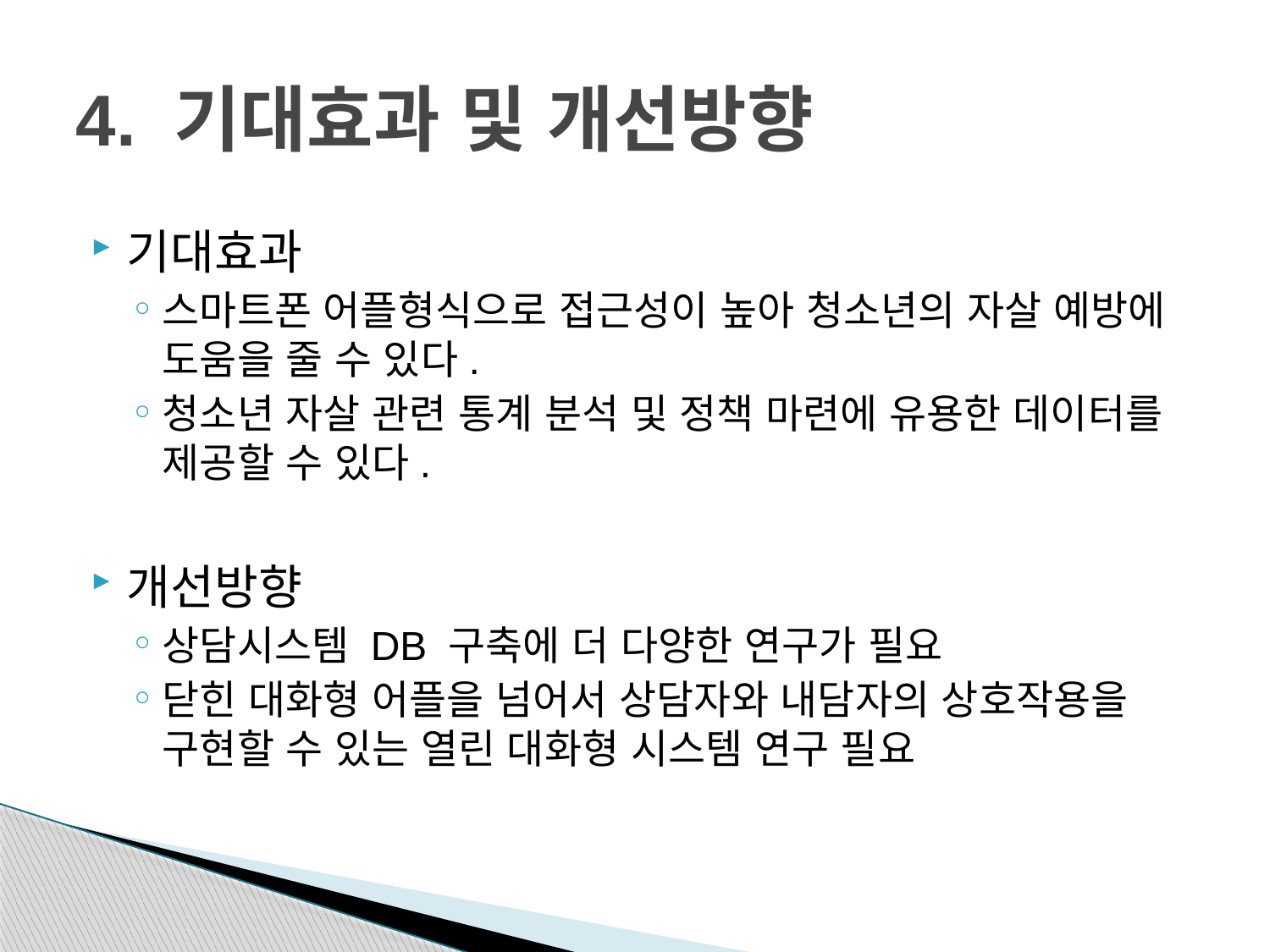

# 4. 기대효과 및 개선방향
기대효과
스마트폰 어플형식으로 접근성이 높아 청소년의 자살 예방에 도움을 줄 수 있다.
청소년 자살 관련 통계 분석 및 정책 마련에 유용한 데이터를 제공할 수 있다.

개선방향
상담시스템 DB 구축에 더 다양한 연구가 필요
닫힌 대화형 어플을 넘어서 상담자와 내담자의 상호작용을 구현할 수 있는 열린 대화형 시스템 연구 필요